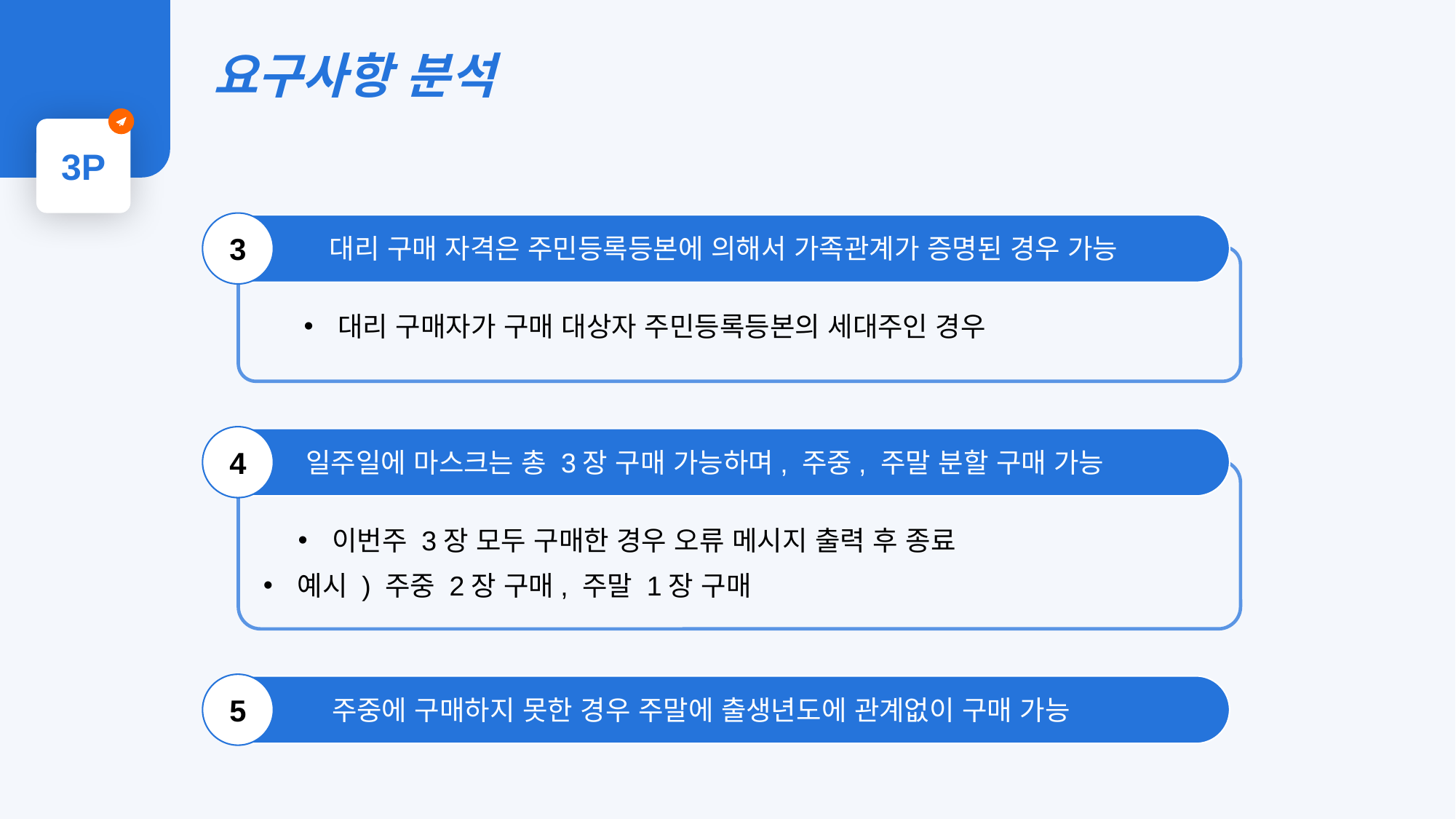

요구사항 분석

3P
3

대리 구매 자격은 주민등록등본에 의해서 가족관계가 증명된 경우 가능

대리 구매자가 구매 대상자 주민등록등본의 세대주인 경우
4

일주일에 마스크는 총 3장 구매 가능하며, 주중, 주말 분할 구매 가능

이번주 3장 모두 구매한 경우 오류 메시지 출력 후 종료
예시 ) 주중 2장 구매, 주말 1장 구매
5

주중에 구매하지 못한 경우 주말에 출생년도에 관계없이 구매 가능